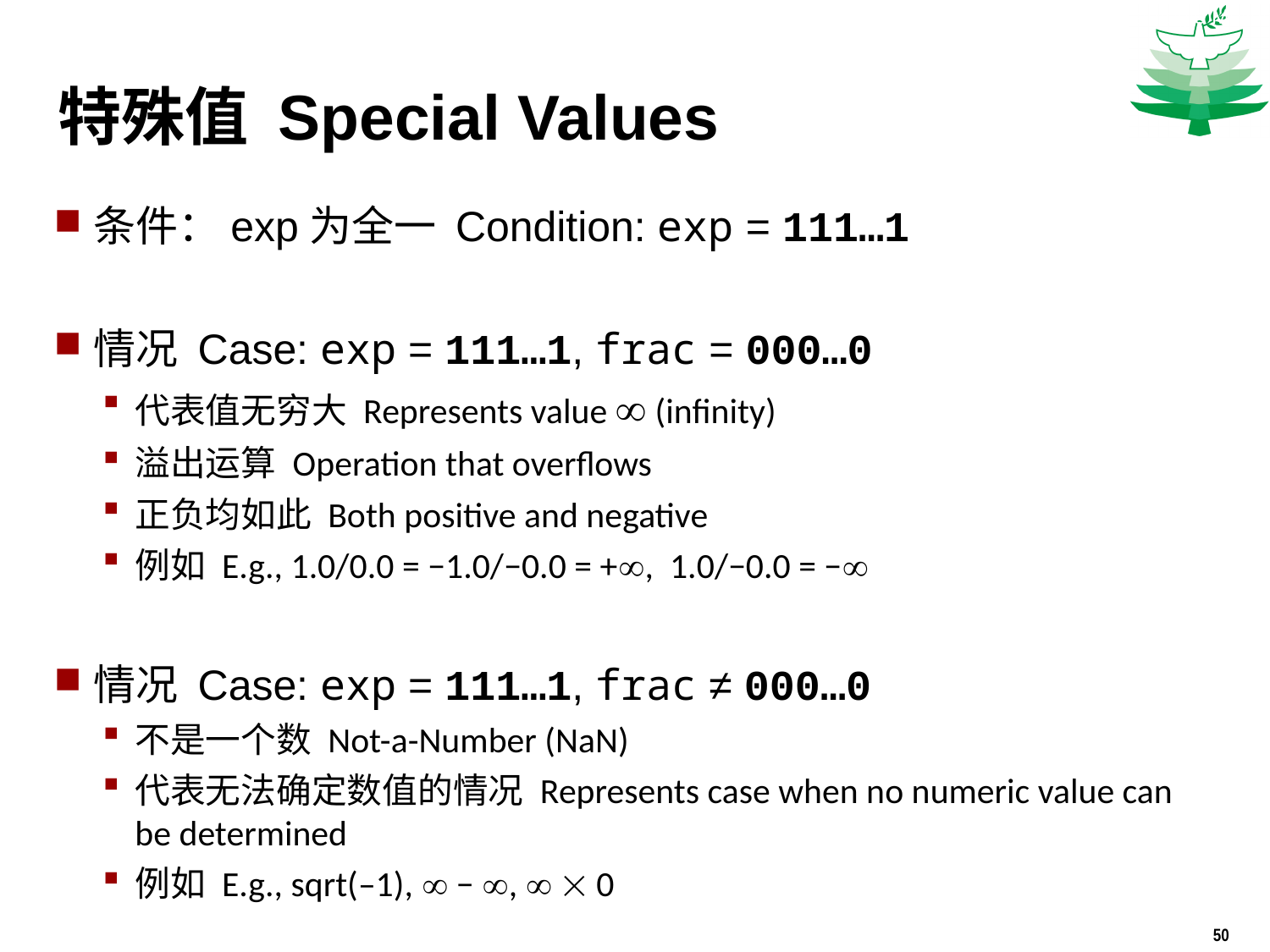

Carnegie Mellon
# 特殊值 Special Values
条件：exp为全一 Condition: exp = 111…1

情况 Case: exp = 111…1, frac = 000…0
代表值无穷大 Represents value ∞ (infinity)
溢出运算 Operation that overflows
正负均如此 Both positive and negative
例如 E.g., 1.0/0.0 = −1.0/−0.0 = +∞,  1.0/−0.0 = −∞

情况 Case: exp = 111…1, frac ≠ 000…0
不是一个数 Not-a-Number (NaN)
代表无法确定数值的情况 Represents case when no numeric value can be determined
例如 E.g., sqrt(–1), ∞ − ∞, ∞ × 0